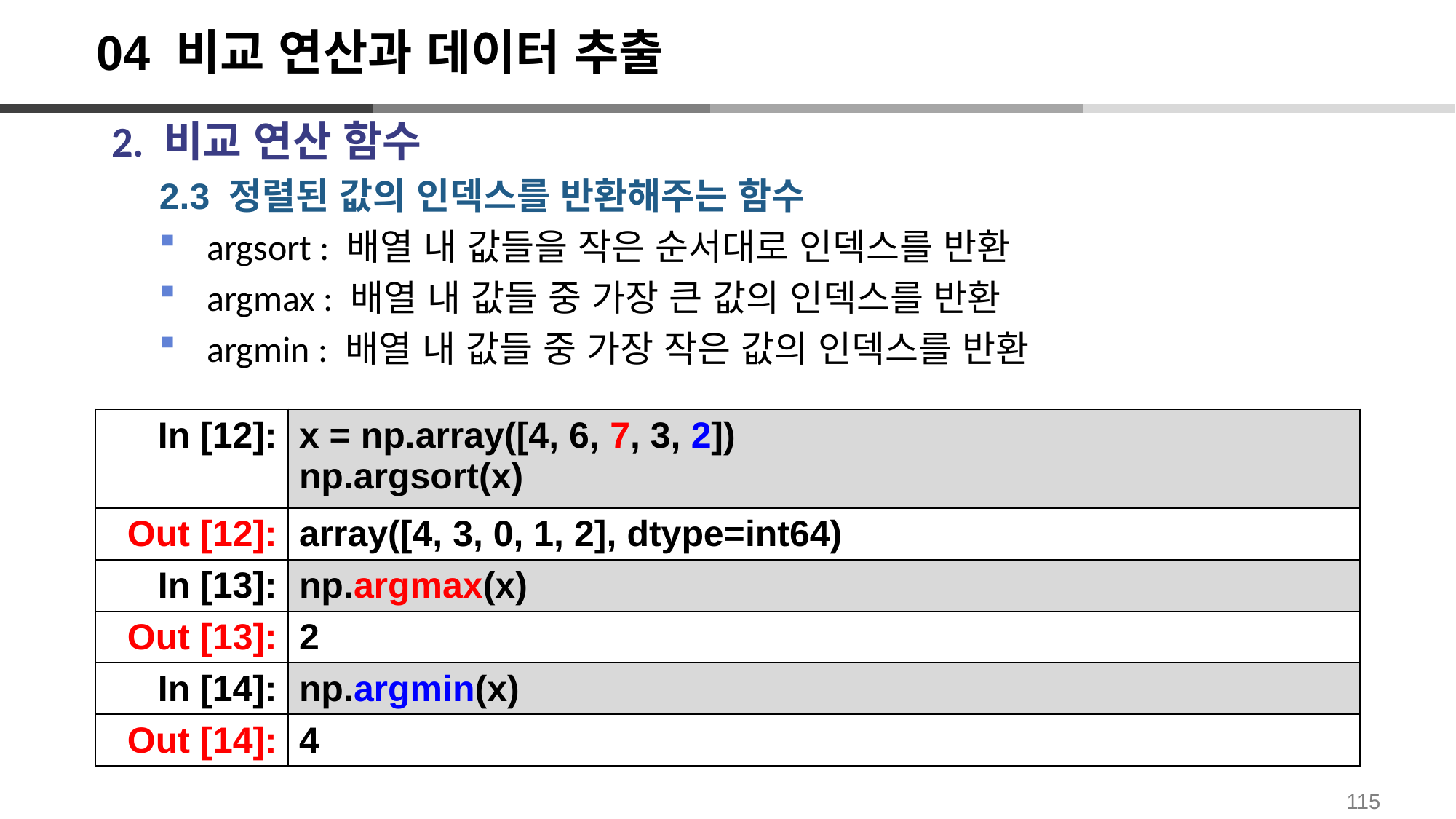

# 04 비교 연산과 데이터 추출
2. 비교 연산 함수
2.3 정렬된 값의 인덱스를 반환해주는 함수
argsort : 배열 내 값들을 작은 순서대로 인덱스를 반환
argmax : 배열 내 값들 중 가장 큰 값의 인덱스를 반환
argmin : 배열 내 값들 중 가장 작은 값의 인덱스를 반환

| In [12]: | x = np.array([4, 6, 7, 3, 2]) np.argsort(x) |
| --- | --- |
| Out [12]: | array([4, 3, 0, 1, 2], dtype=int64) |
| In [13]: | np.argmax(x) |
| Out [13]: | 2 |
| In [14]: | np.argmin(x) |
| Out [14]: | 4 |